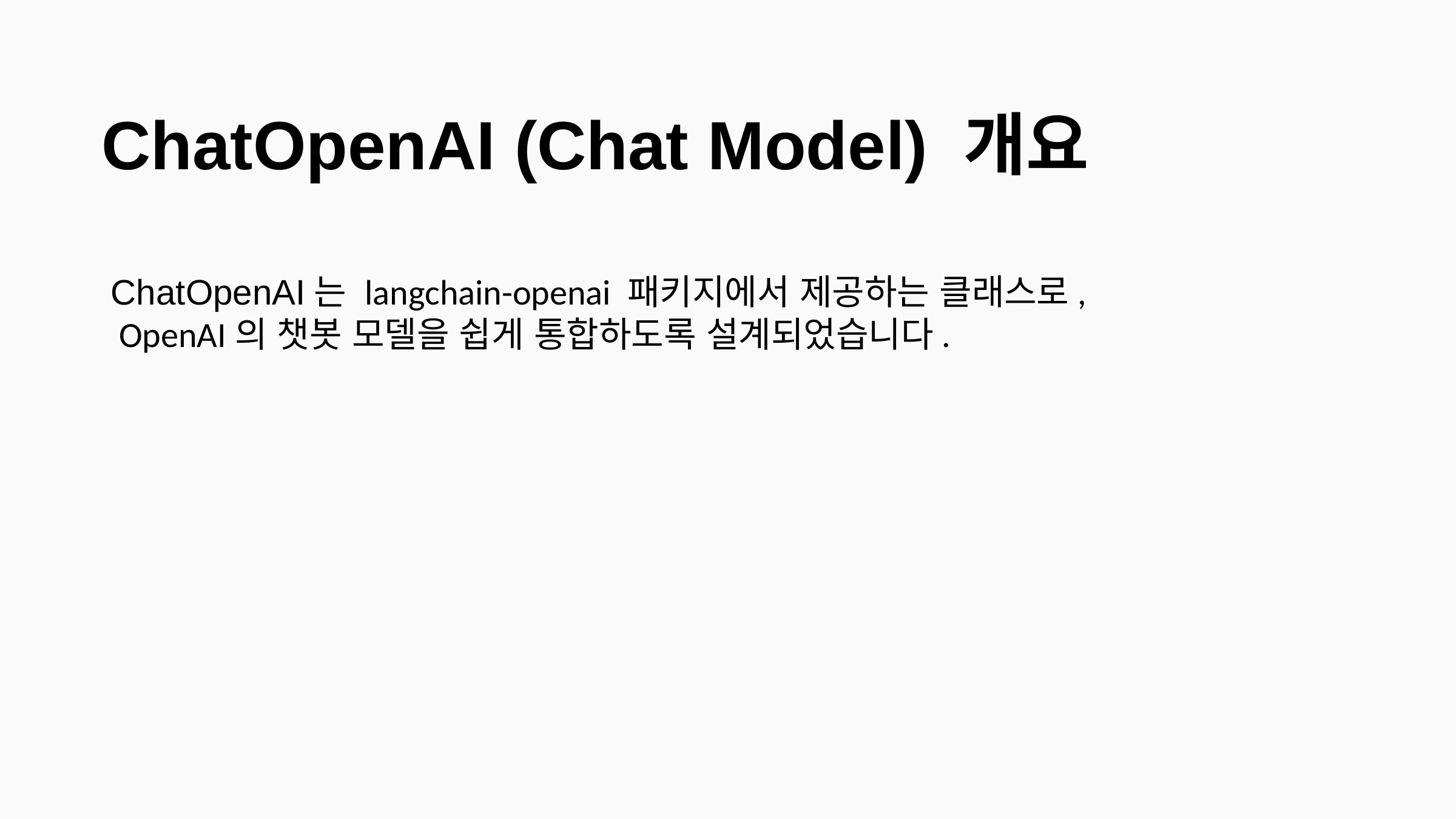

ChatOpenAI (Chat Model) 개요
ChatOpenAI는 langchain-openai 패키지에서 제공하는 클래스로,
 OpenAI의 챗봇 모델을 쉽게 통합하도록 설계되었습니다.